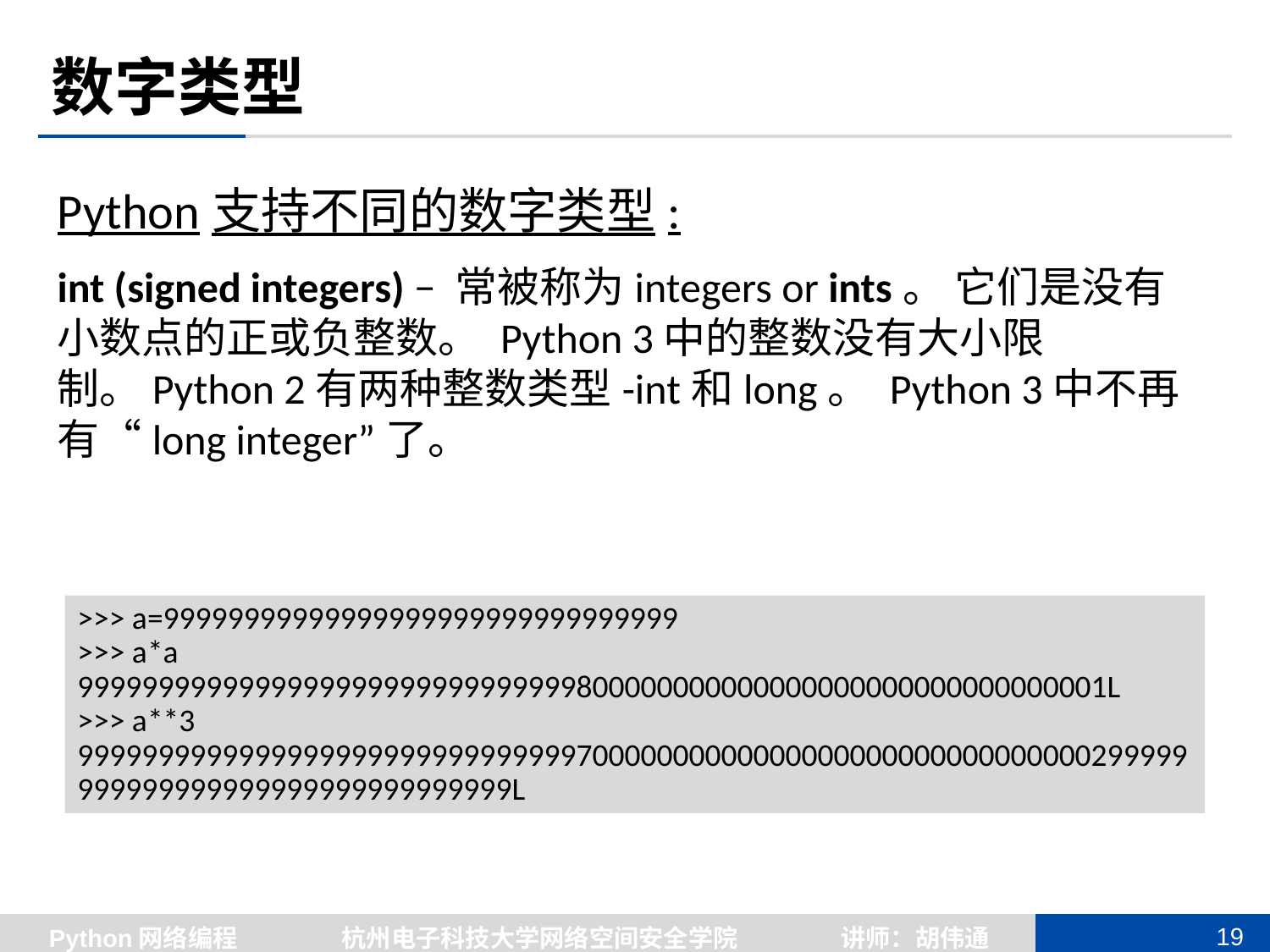

# 数字类型
Python支持不同的数字类型:
int (signed integers) − 常被称为integers or ints。 它们是没有小数点的正或负整数。 Python 3中的整数没有大小限制。Python 2有两种整数类型-int和long。 Python 3中不再有“long integer”了。
>>> a=99999999999999999999999999999999
>>> a*a
9999999999999999999999999999999800000000000000000000000000000001L
>>> a**3
999999999999999999999999999999970000000000000000000000000000000299999999999999999999999999999999L